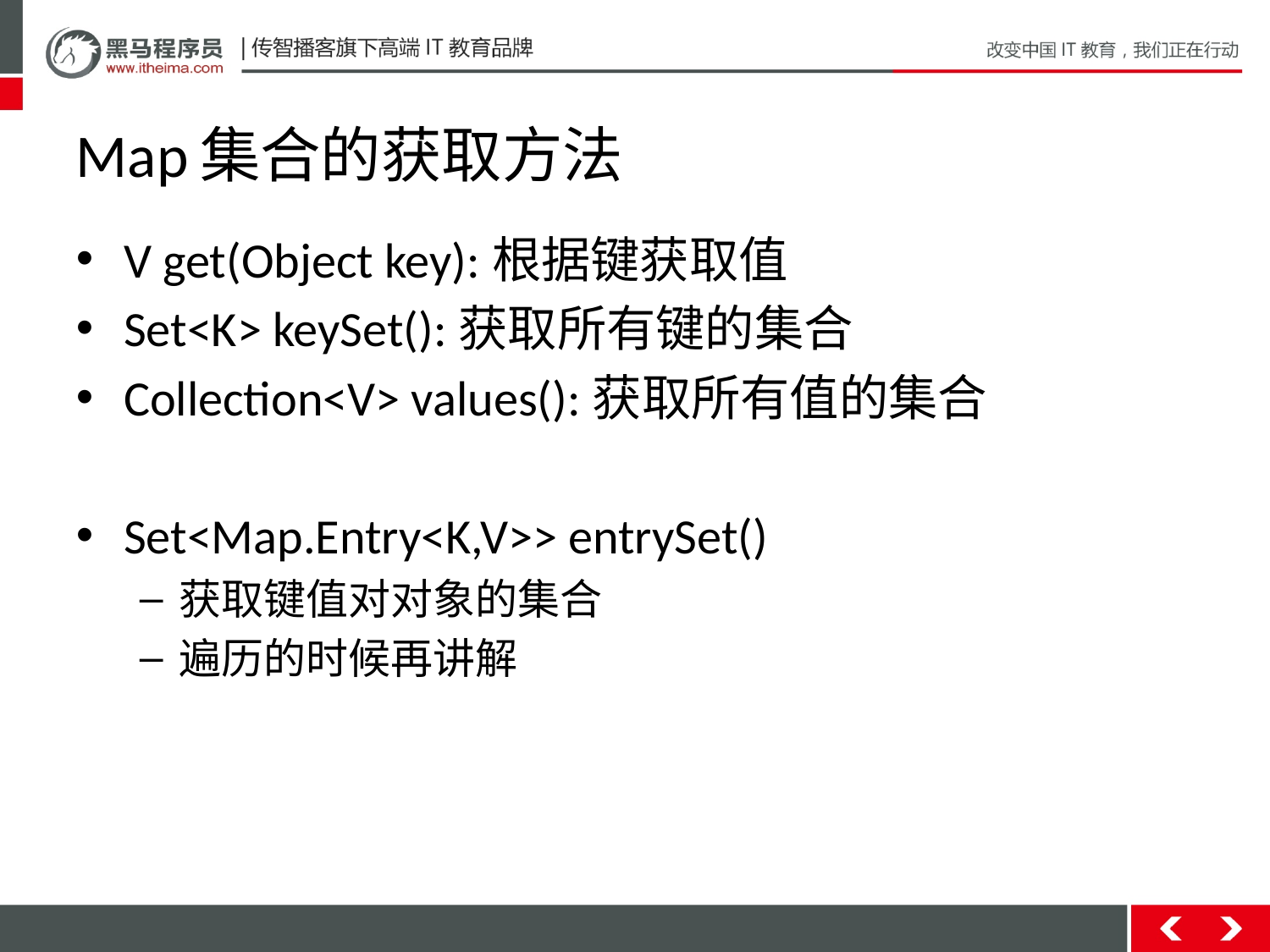

# Map集合的获取方法
V get(Object key):根据键获取值
Set<K> keySet():获取所有键的集合
Collection<V> values():获取所有值的集合

Set<Map.Entry<K,V>> entrySet()
获取键值对对象的集合
遍历的时候再讲解